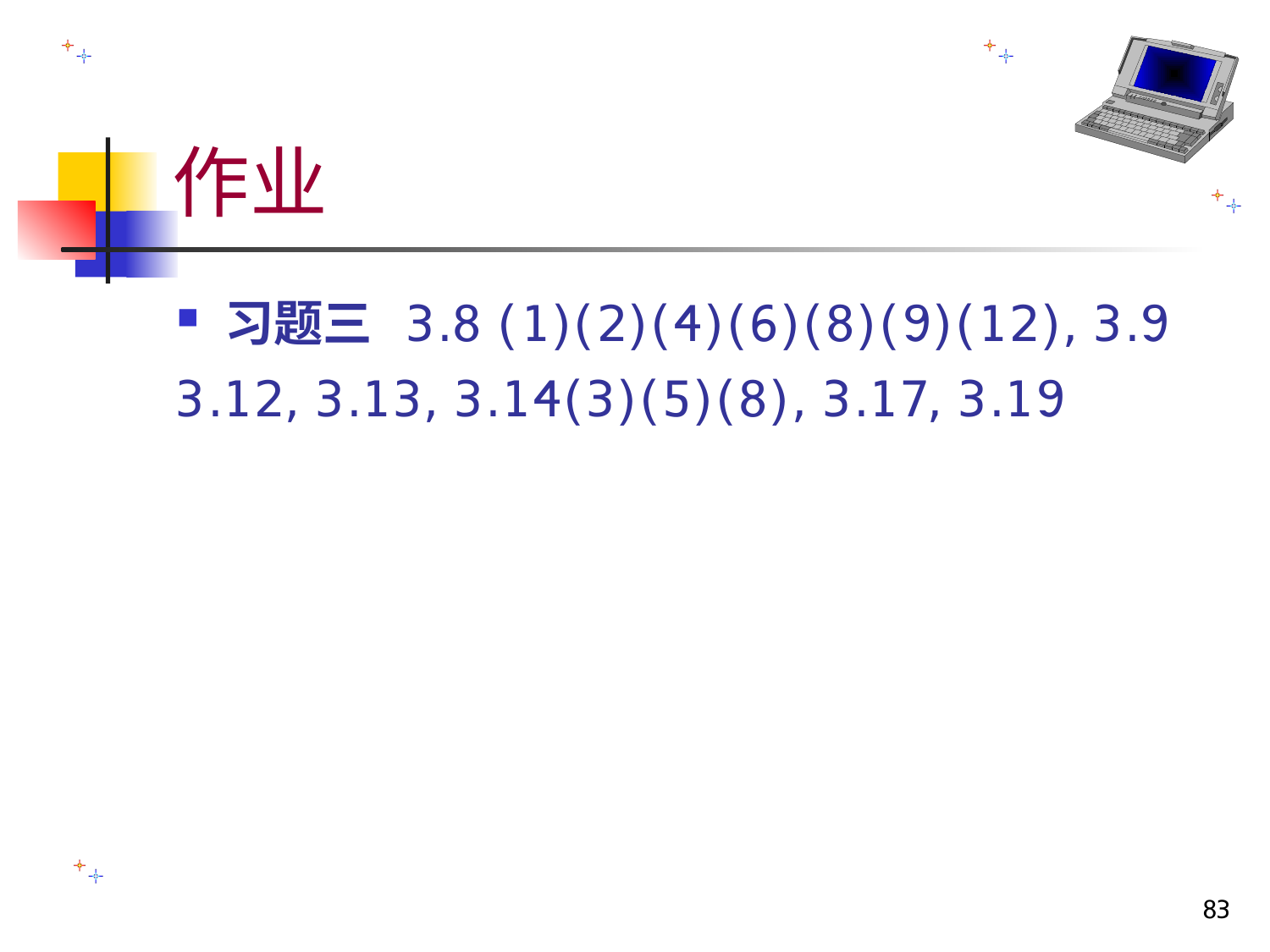

# 作业
习题三  3.8 (1)(2)(4)(6)(8)(9)(12), 3.9
3.12, 3.13, 3.14(3)(5)(8), 3.17, 3.19
83